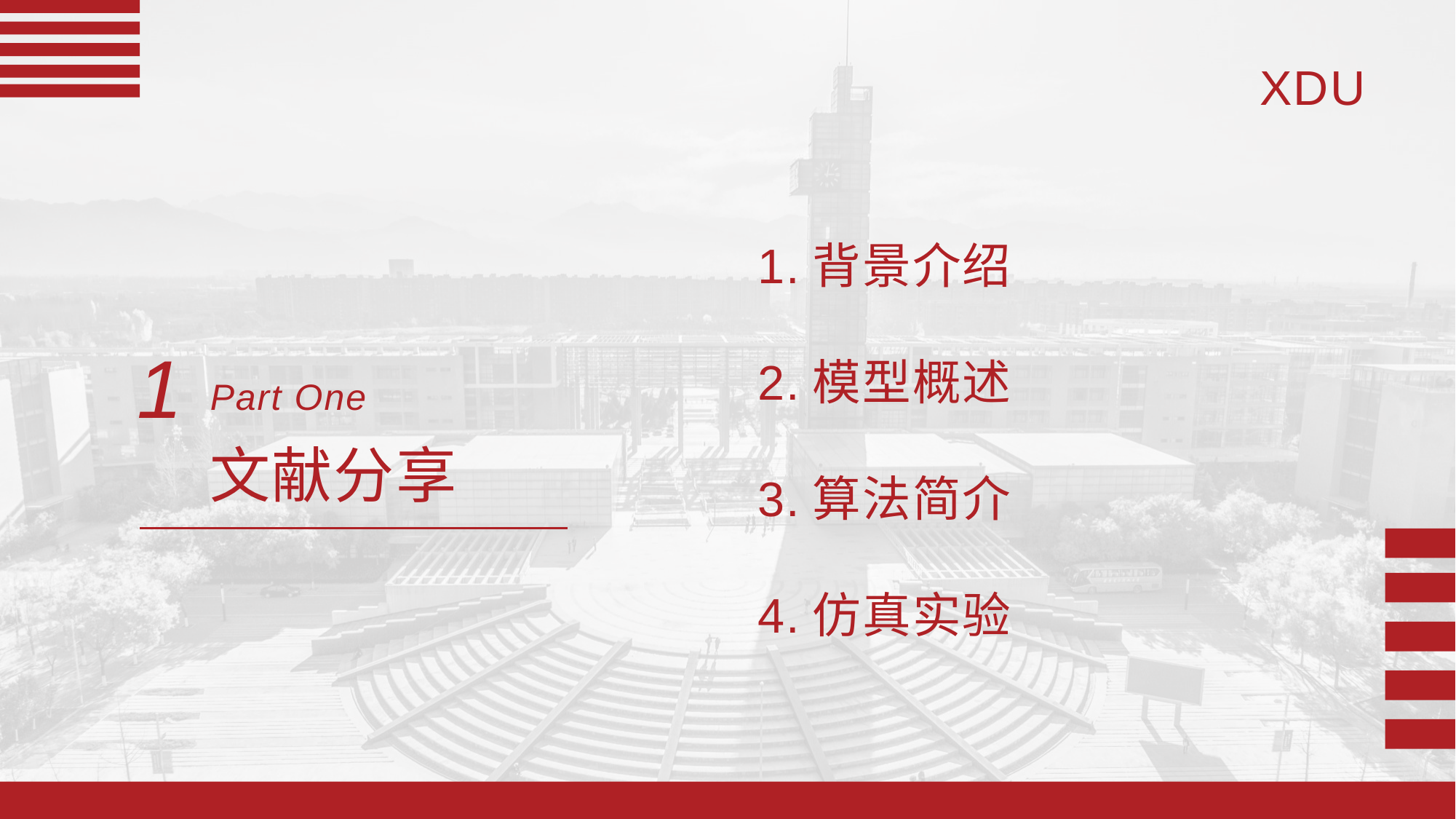

1.背景介绍
2.模型概述
3.算法简介
4.仿真实验
1
Part One
文献分享